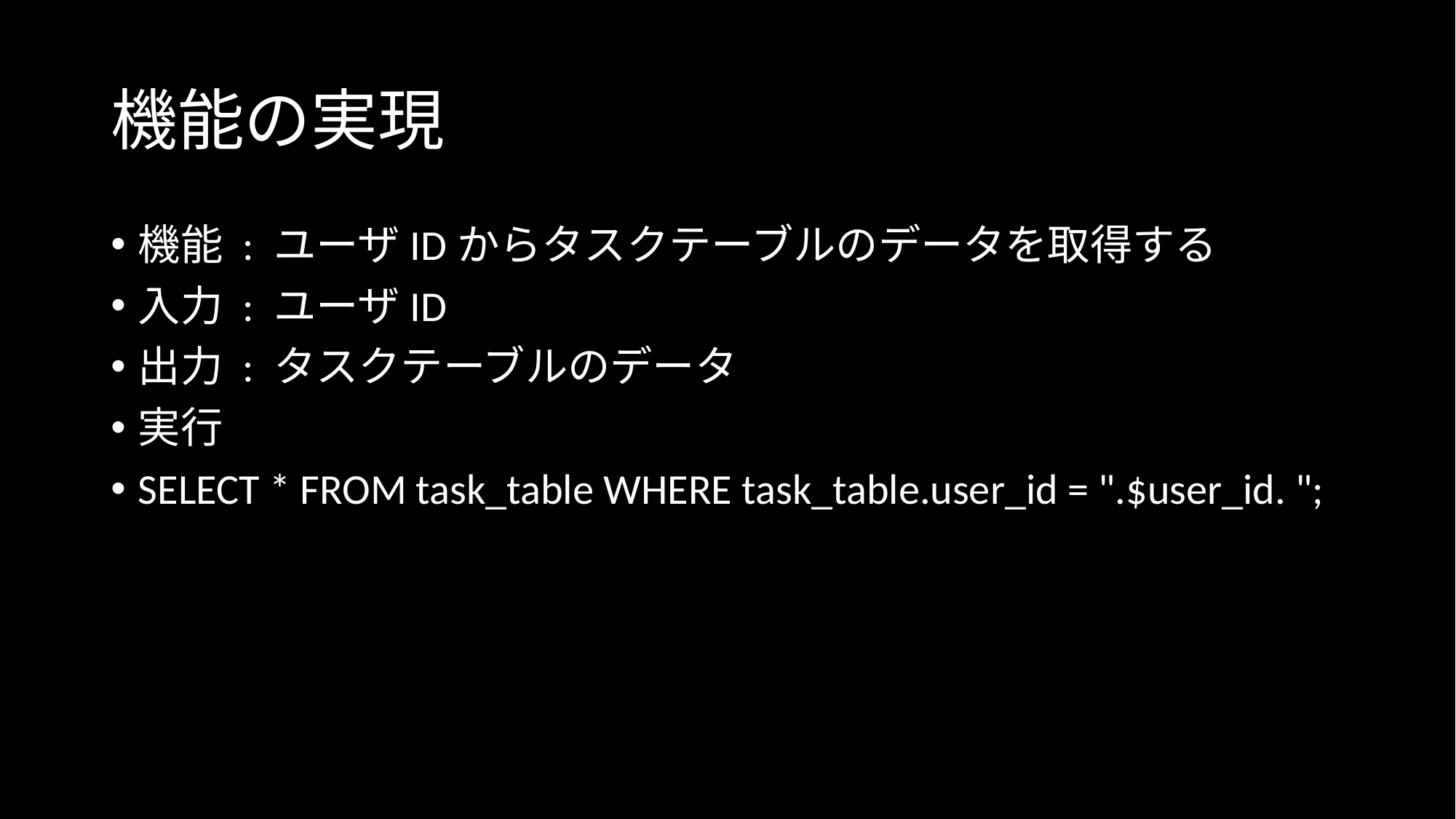

# 機能の実現
機能 : ユーザIDからタスクテーブルのデータを取得する
入力 : ユーザID
出力 : タスクテーブルのデータ
実行
SELECT * FROM task_table WHERE task_table.user_id = ".$user_id. ";